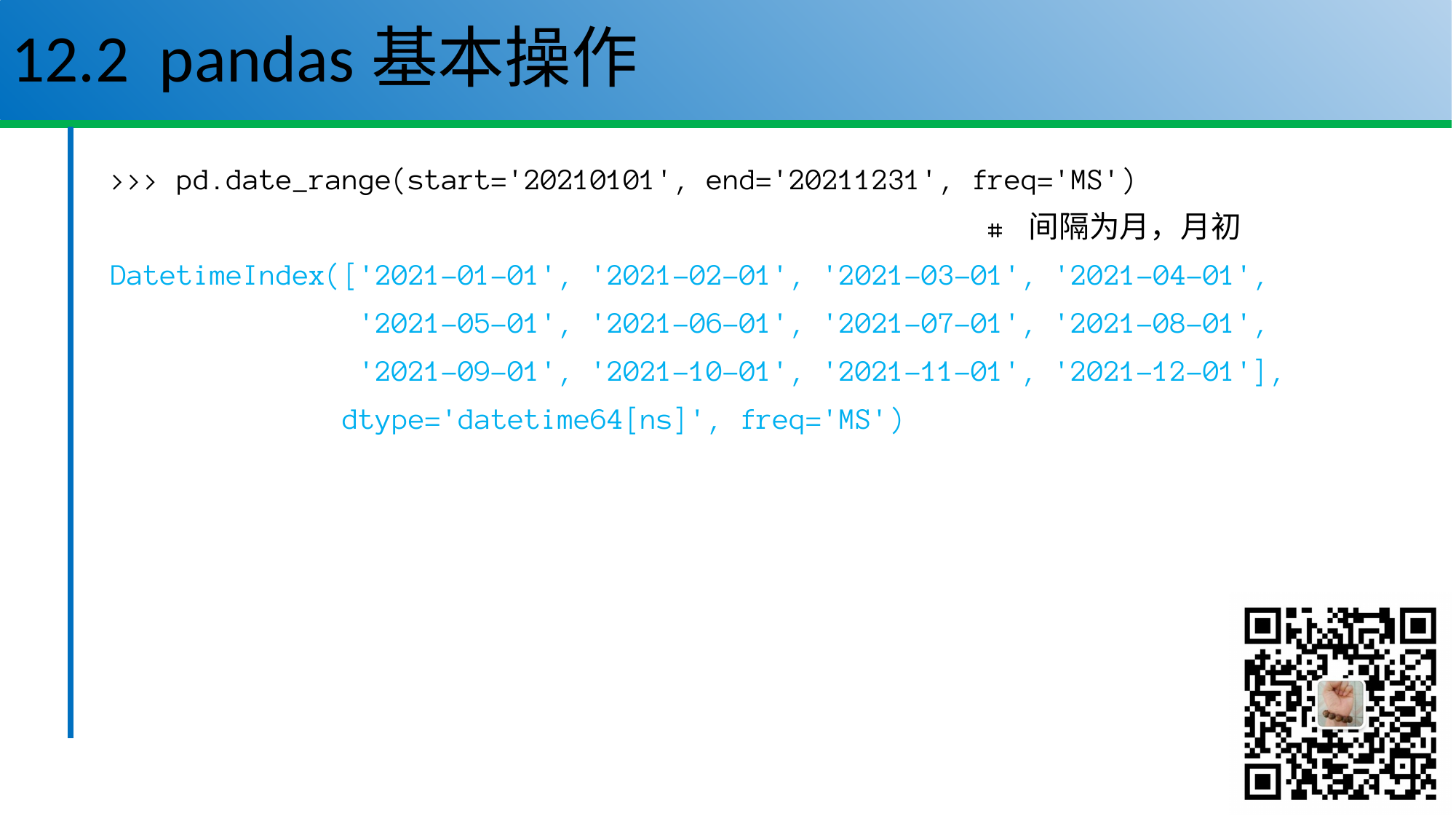

# 12.2  pandas基本操作
>>> pd.date_range(start='20210101', end='20211231', freq='MS')
                                                     # 间隔为月，月初
DatetimeIndex(['2021-01-01', '2021-02-01', '2021-03-01', '2021-04-01',
               '2021-05-01', '2021-06-01', '2021-07-01', '2021-08-01',
               '2021-09-01', '2021-10-01', '2021-11-01', '2021-12-01'],
              dtype='datetime64[ns]', freq='MS')
17